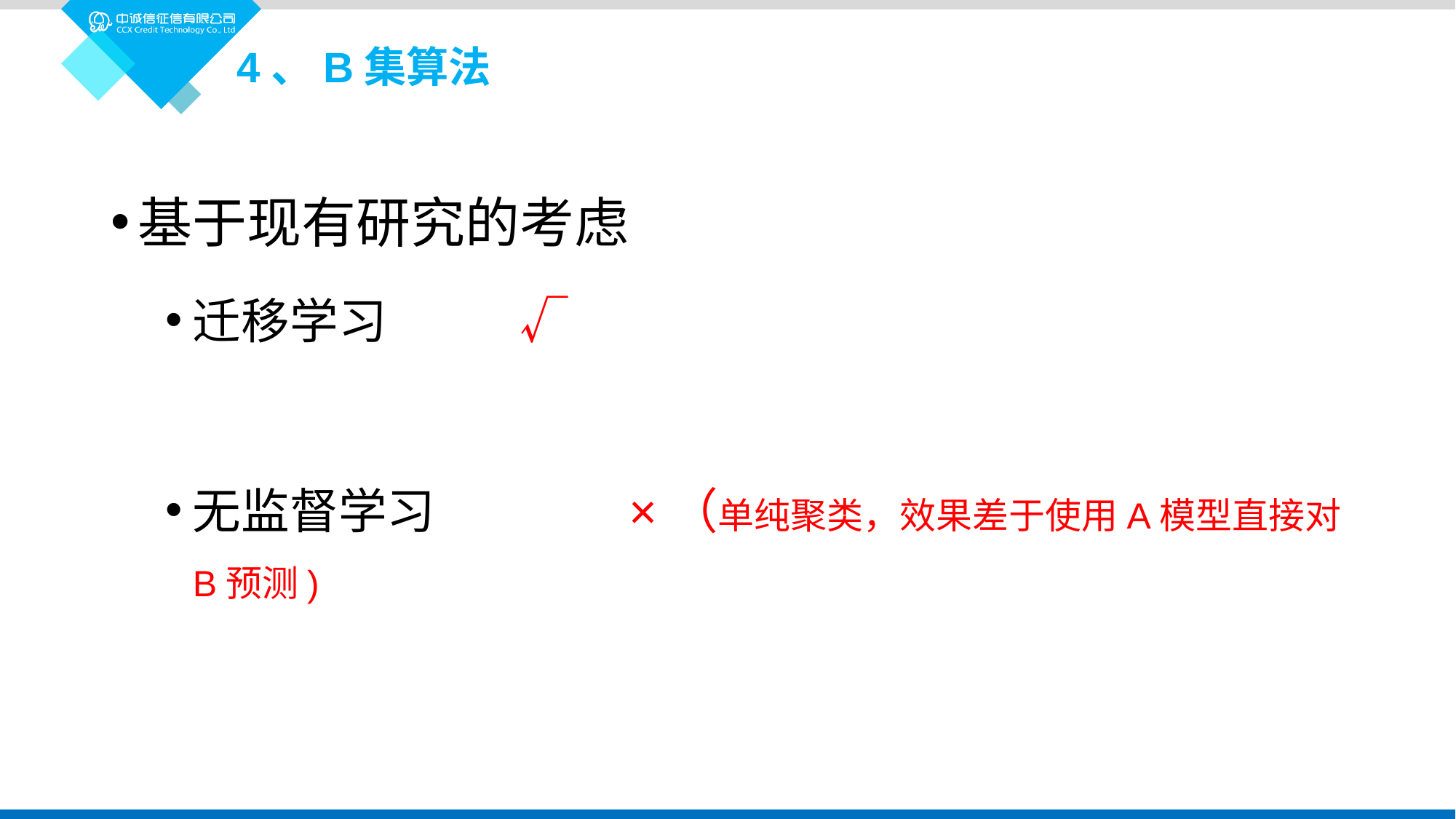

4、B集算法
基于现有研究的考虑
迁移学习		√

无监督学习		×（单纯聚类，效果差于使用A模型直接对B预测)